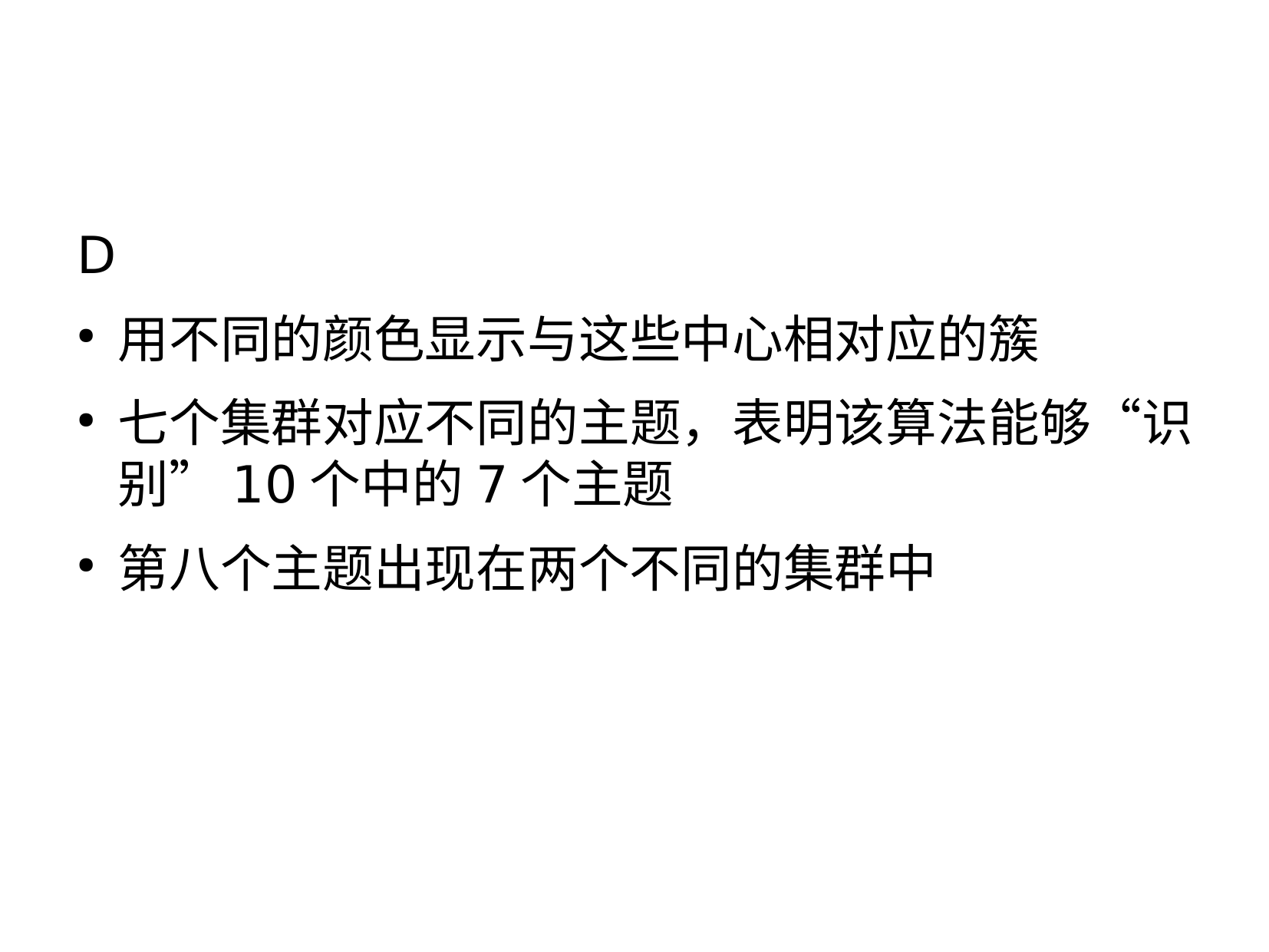

D
用不同的颜色显示与这些中心相对应的簇
七个集群对应不同的主题，表明该算法能够“识别”10个中的7个主题
第八个主题出现在两个不同的集群中